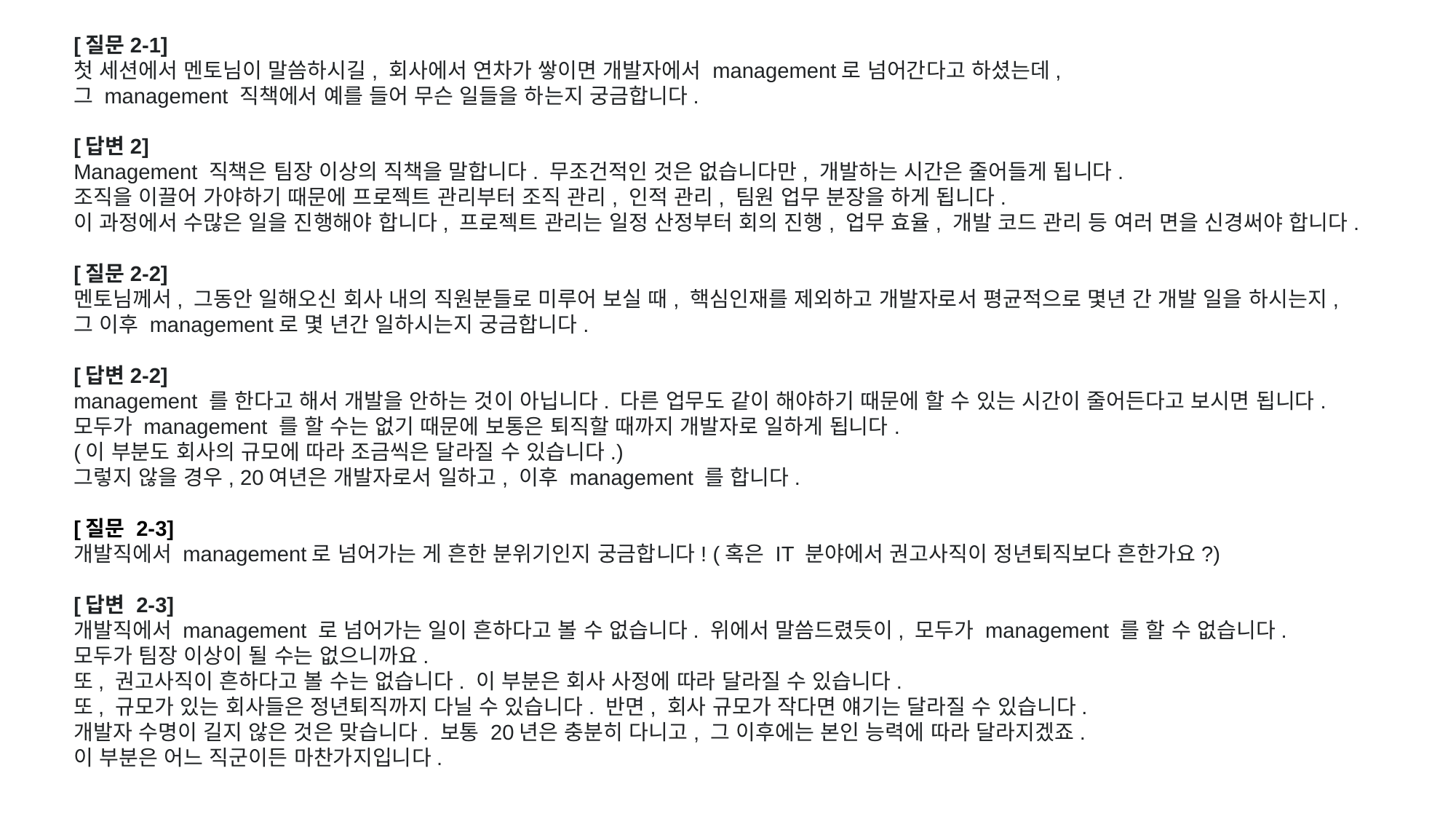

[질문2-1]
첫 세션에서 멘토님이 말씀하시길, 회사에서 연차가 쌓이면 개발자에서 management로 넘어간다고 하셨는데,
그 management 직책에서 예를 들어 무슨 일들을 하는지 궁금합니다.
[답변2]
Management 직책은 팀장 이상의 직책을 말합니다. 무조건적인 것은 없습니다만, 개발하는 시간은 줄어들게 됩니다.
조직을 이끌어 가야하기 때문에 프로젝트 관리부터 조직 관리, 인적 관리, 팀원 업무 분장을 하게 됩니다.
이 과정에서 수많은 일을 진행해야 합니다, 프로젝트 관리는 일정 산정부터 회의 진행, 업무 효율, 개발 코드 관리 등 여러 면을 신경써야 합니다.

[질문2-2]
멘토님께서, 그동안 일해오신 회사 내의 직원분들로 미루어 보실 때, 핵심인재를 제외하고 개발자로서 평균적으로 몇년 간 개발 일을 하시는지,
그 이후 management로 몇 년간 일하시는지 궁금합니다.

[답변2-2]
management 를 한다고 해서 개발을 안하는 것이 아닙니다. 다른 업무도 같이 해야하기 때문에 할 수 있는 시간이 줄어든다고 보시면 됩니다.
모두가 management 를 할 수는 없기 때문에 보통은 퇴직할 때까지 개발자로 일하게 됩니다.
(이 부분도 회사의 규모에 따라 조금씩은 달라질 수 있습니다.)
그렇지 않을 경우, 20여년은 개발자로서 일하고, 이후 management 를 합니다.

[질문 2-3]
개발직에서 management로 넘어가는 게 흔한 분위기인지 궁금합니다! (혹은 IT 분야에서 권고사직이 정년퇴직보다 흔한가요?)

[답변 2-3]
개발직에서 management 로 넘어가는 일이 흔하다고 볼 수 없습니다. 위에서 말씀드렸듯이, 모두가 management 를 할 수 없습니다.
모두가 팀장 이상이 될 수는 없으니까요.
또, 권고사직이 흔하다고 볼 수는 없습니다. 이 부분은 회사 사정에 따라 달라질 수 있습니다.
또, 규모가 있는 회사들은 정년퇴직까지 다닐 수 있습니다. 반면, 회사 규모가 작다면 얘기는 달라질 수 있습니다.
개발자 수명이 길지 않은 것은 맞습니다. 보통 20년은 충분히 다니고, 그 이후에는 본인 능력에 따라 달라지겠죠.
이 부분은 어느 직군이든 마찬가지입니다.